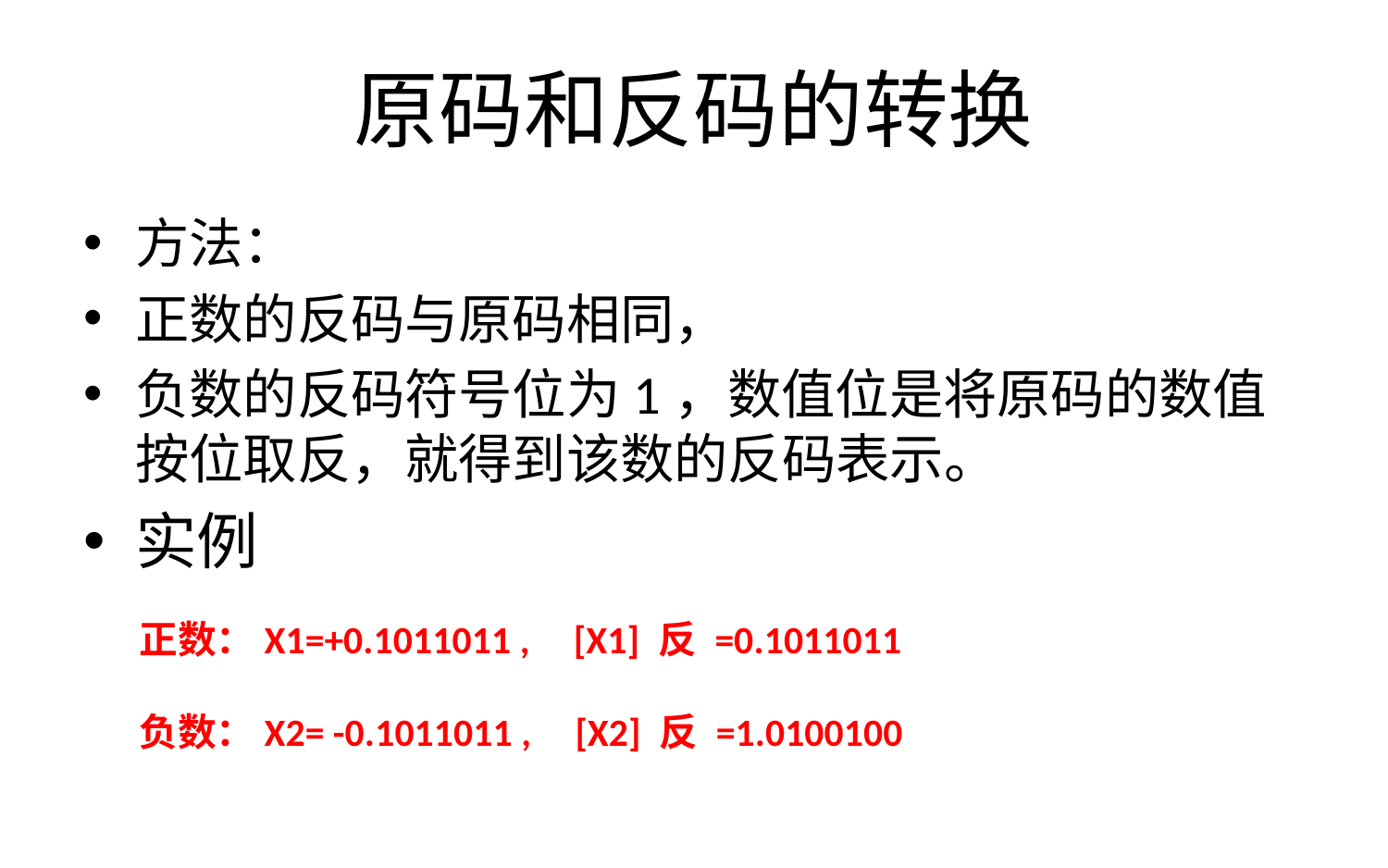

# 原码和反码的转换
方法：
正数的反码与原码相同，
负数的反码符号位为1，数值位是将原码的数值按位取反，就得到该数的反码表示。
实例

正数：X1=+0.1011011 ,     [X1] 反 =0.1011011

负数：X2= -0.1011011 ,     [X2] 反 =1.0100100